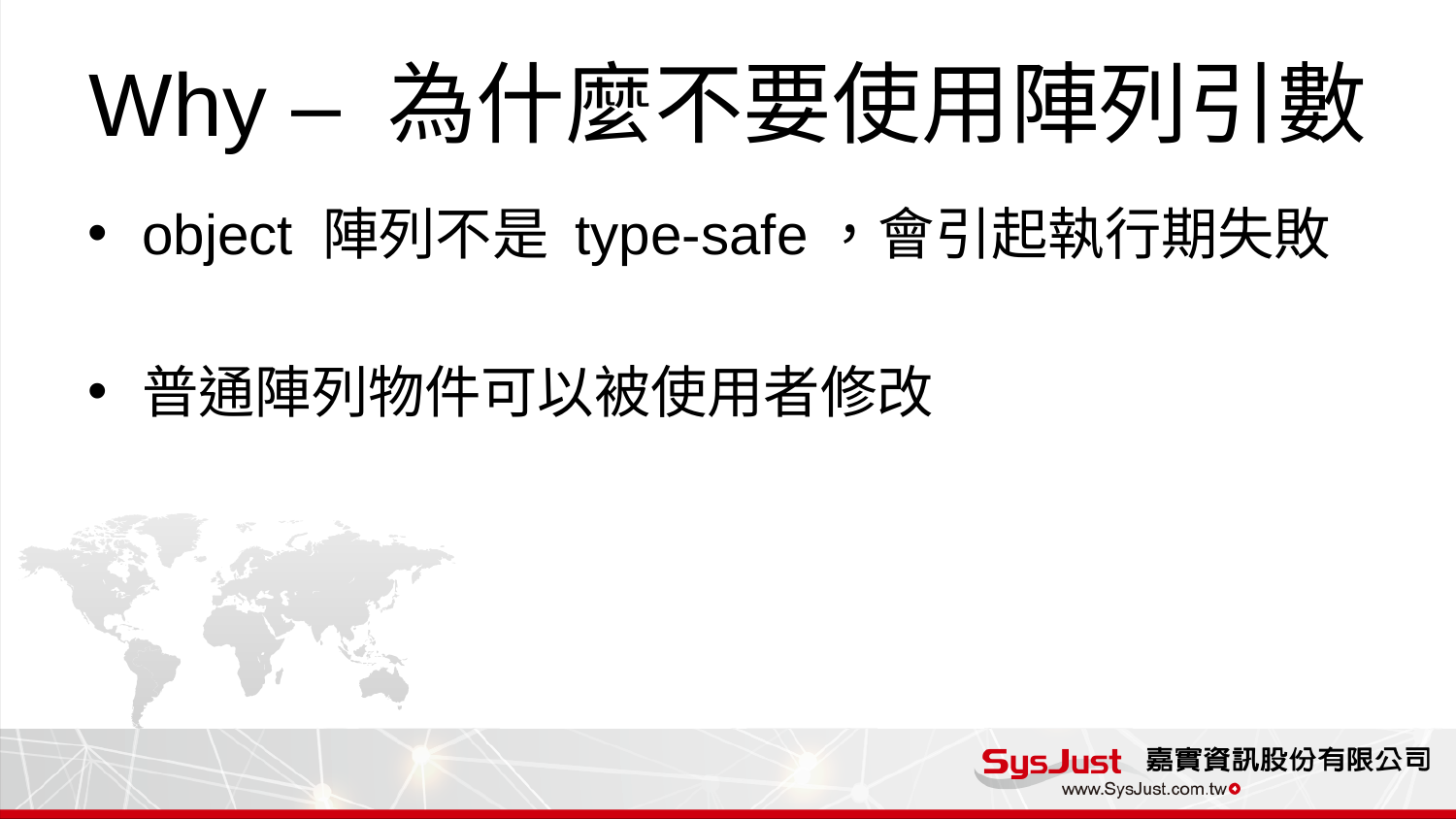

# Why – 為什麼不要使用陣列引數
object 陣列不是 type-safe，會引起執行期失敗

普通陣列物件可以被使用者修改